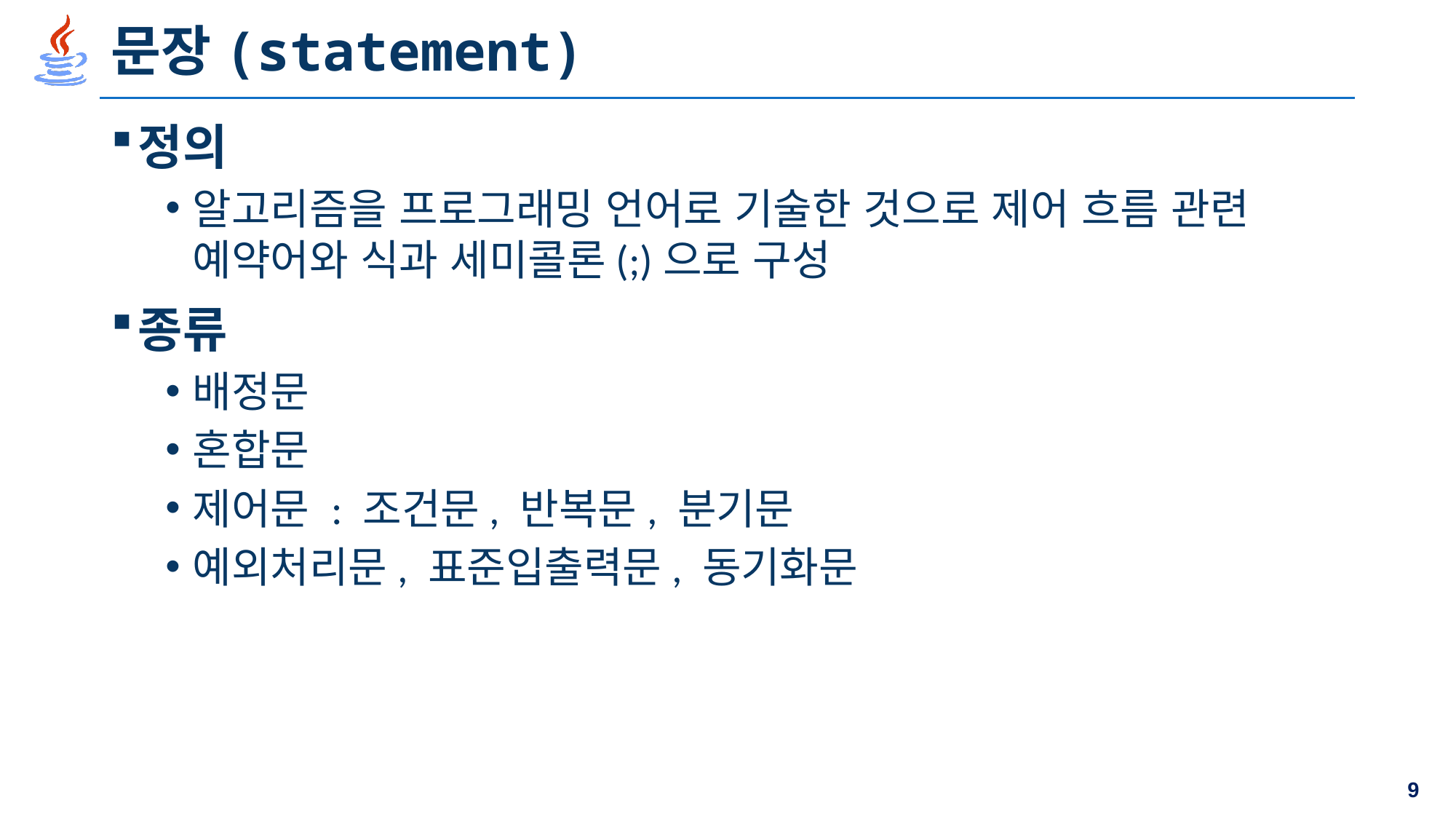

# 문장(statement)
정의
알고리즘을 프로그래밍 언어로 기술한 것으로 제어 흐름 관련 예약어와 식과 세미콜론(;)으로 구성
종류
배정문
혼합문
제어문 : 조건문, 반복문, 분기문
예외처리문, 표준입출력문, 동기화문
9